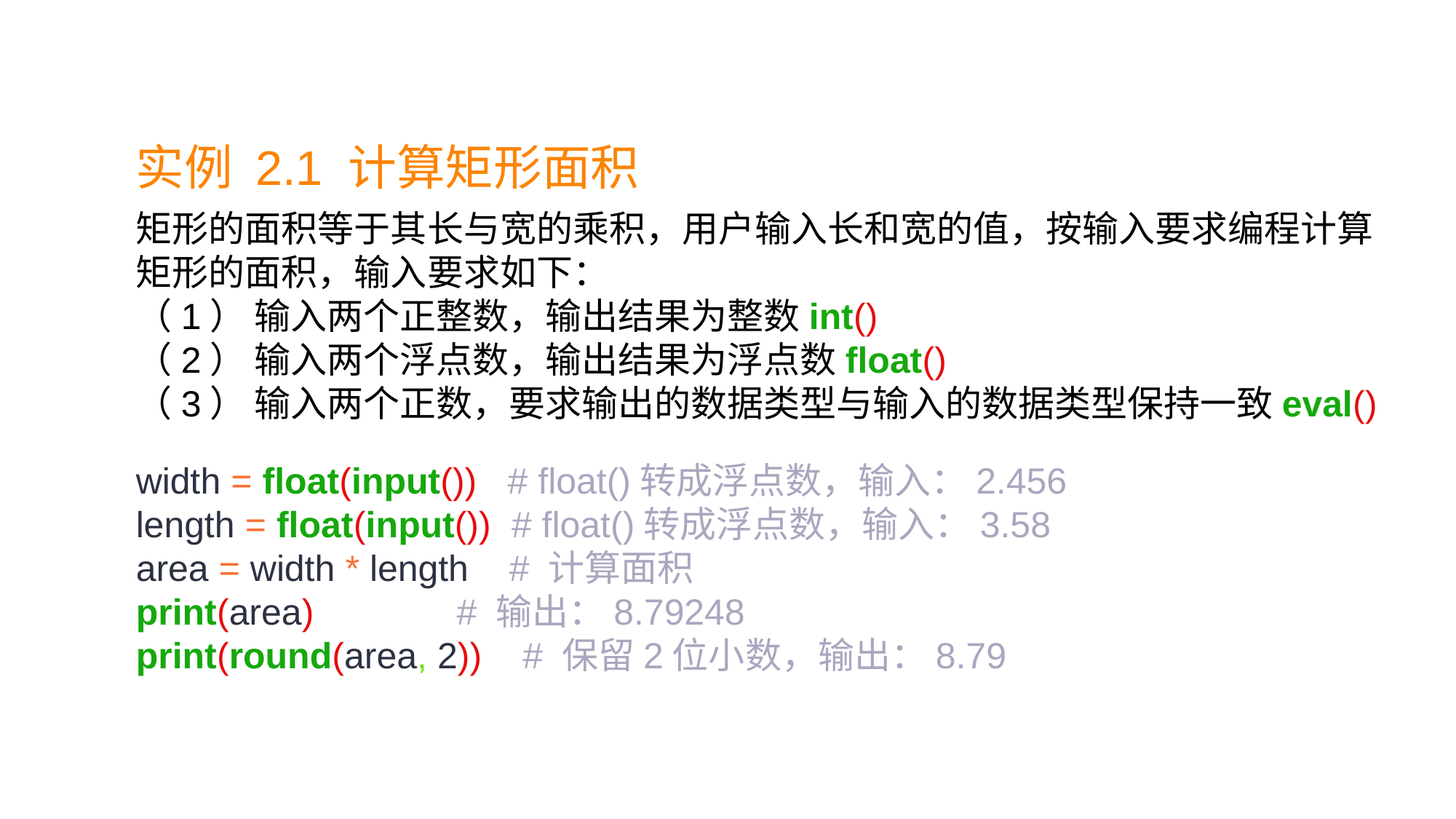

实例 2.1 计算矩形面积
矩形的面积等于其长与宽的乘积，用户输入长和宽的值，按输入要求编程计算矩形的面积，输入要求如下：
（1） 输入两个正整数，输出结果为整数int()
（2） 输入两个浮点数，输出结果为浮点数float()
（3） 输入两个正数，要求输出的数据类型与输入的数据类型保持一致eval()
width = float(input())   # float()转成浮点数，输入：2.456
length = float(input())  # float()转成浮点数，输入：3.58
area = width * length    # 计算面积
print(area)              # 输出：8.79248
print(round(area, 2))    # 保留2位小数，输出：8.79